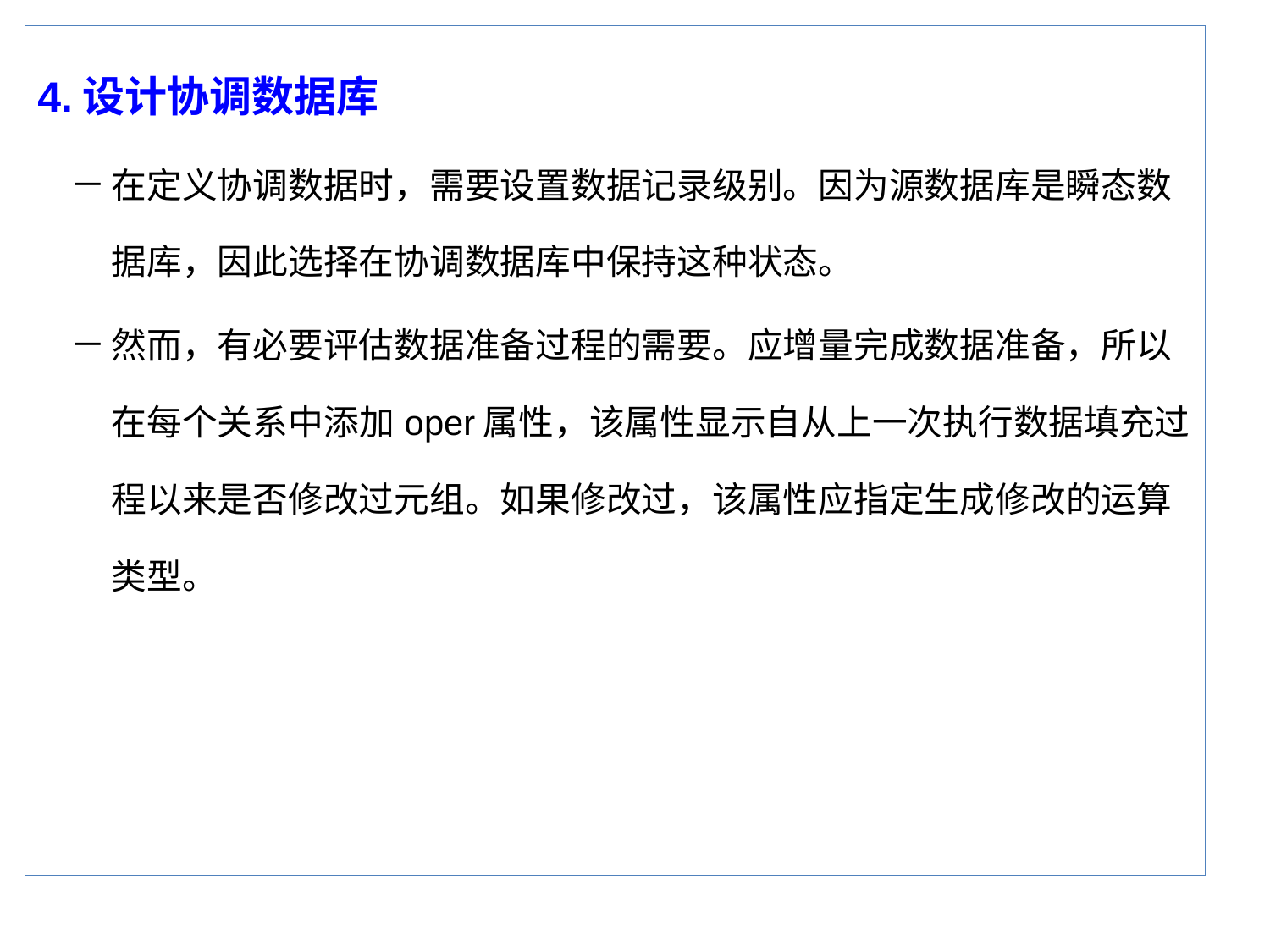

4.设计协调数据库
在定义协调数据时，需要设置数据记录级别。因为源数据库是瞬态数据库，因此选择在协调数据库中保持这种状态。
然而，有必要评估数据准备过程的需要。应增量完成数据准备，所以在每个关系中添加oper属性，该属性显示自从上一次执行数据填充过程以来是否修改过元组。如果修改过，该属性应指定生成修改的运算类型。
24